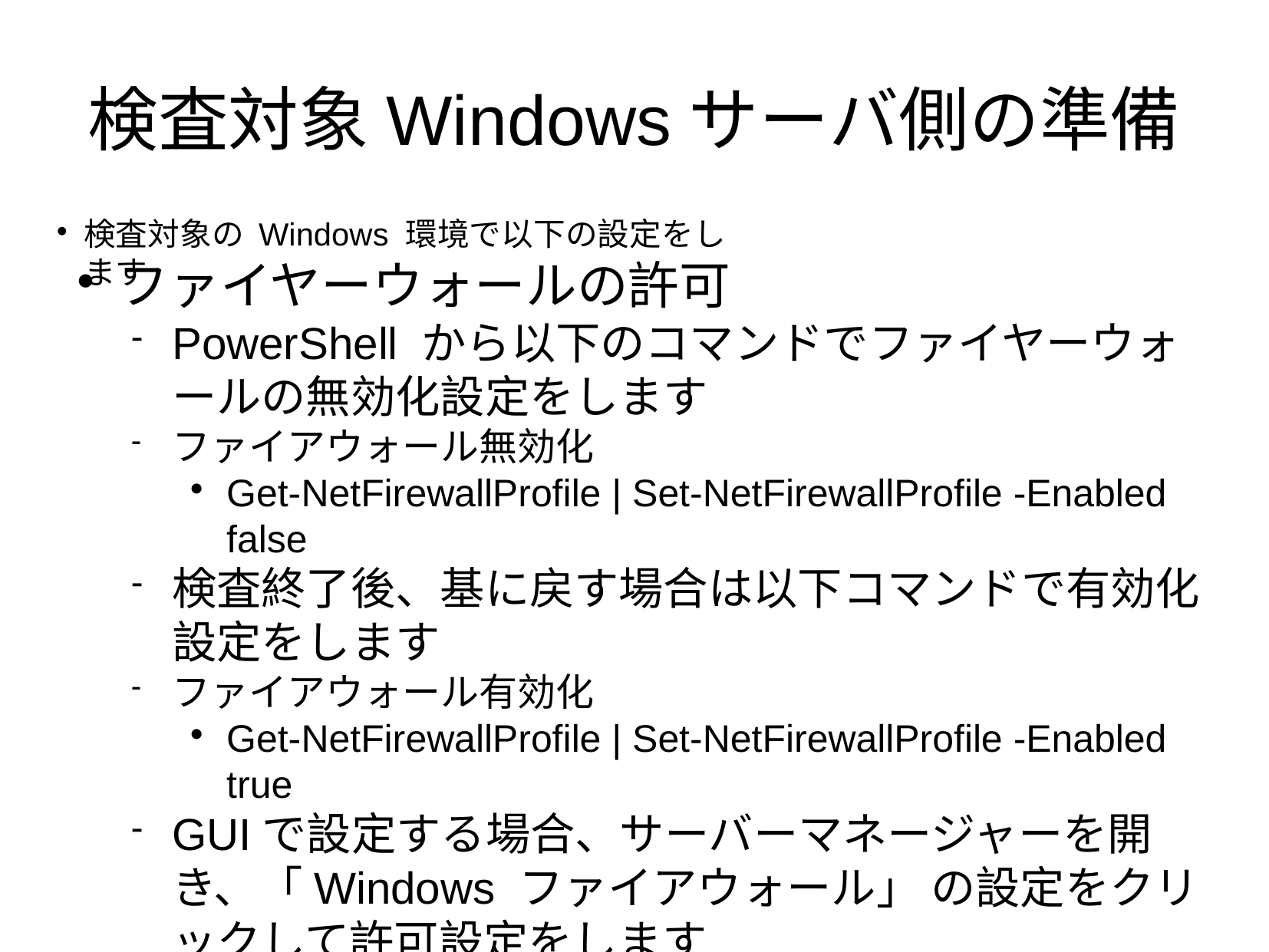

検査対象Windowsサーバ側の準備
検査対象の Windows 環境で以下の設定をします

ファイヤーウォールの許可
PowerShell から以下のコマンドでファイヤーウォールの無効化設定をします
ファイアウォール無効化
Get-NetFirewallProfile | Set-NetFirewallProfile -Enabled false
検査終了後、基に戻す場合は以下コマンドで有効化設定をします
ファイアウォール有効化
Get-NetFirewallProfile | Set-NetFirewallProfile -Enabled true
GUIで設定する場合、サーバーマネージャーを開き、「Windows ファイアウォール」 の設定をクリックして許可設定をします
許可設定をしないと、getconfig 実行時に、”Get-WmiObject : RPC サーバーを利用できません” というエラーが発生します